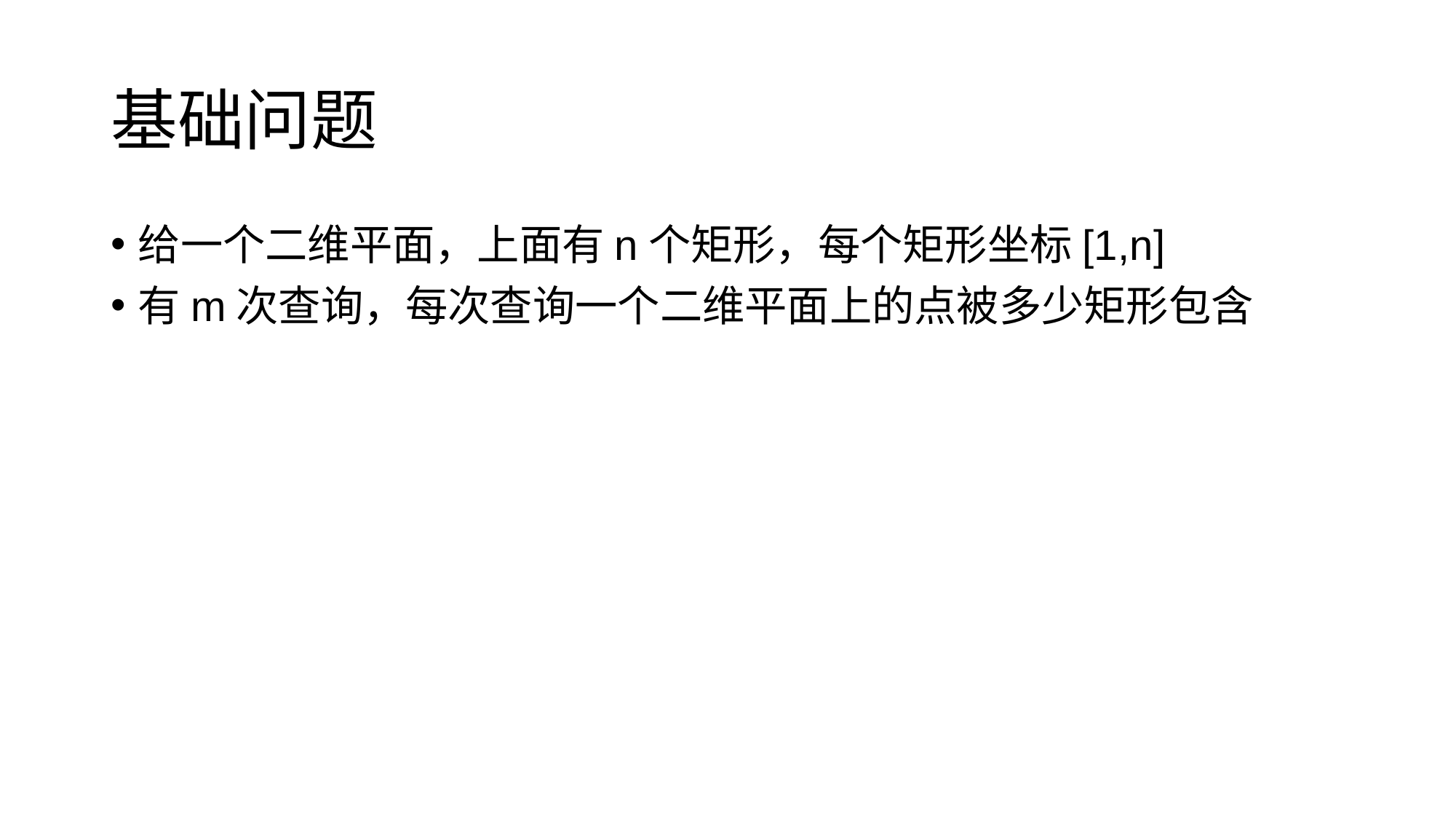

# 基础问题
给一个二维平面，上面有n个矩形，每个矩形坐标[1,n]
有m次查询，每次查询一个二维平面上的点被多少矩形包含